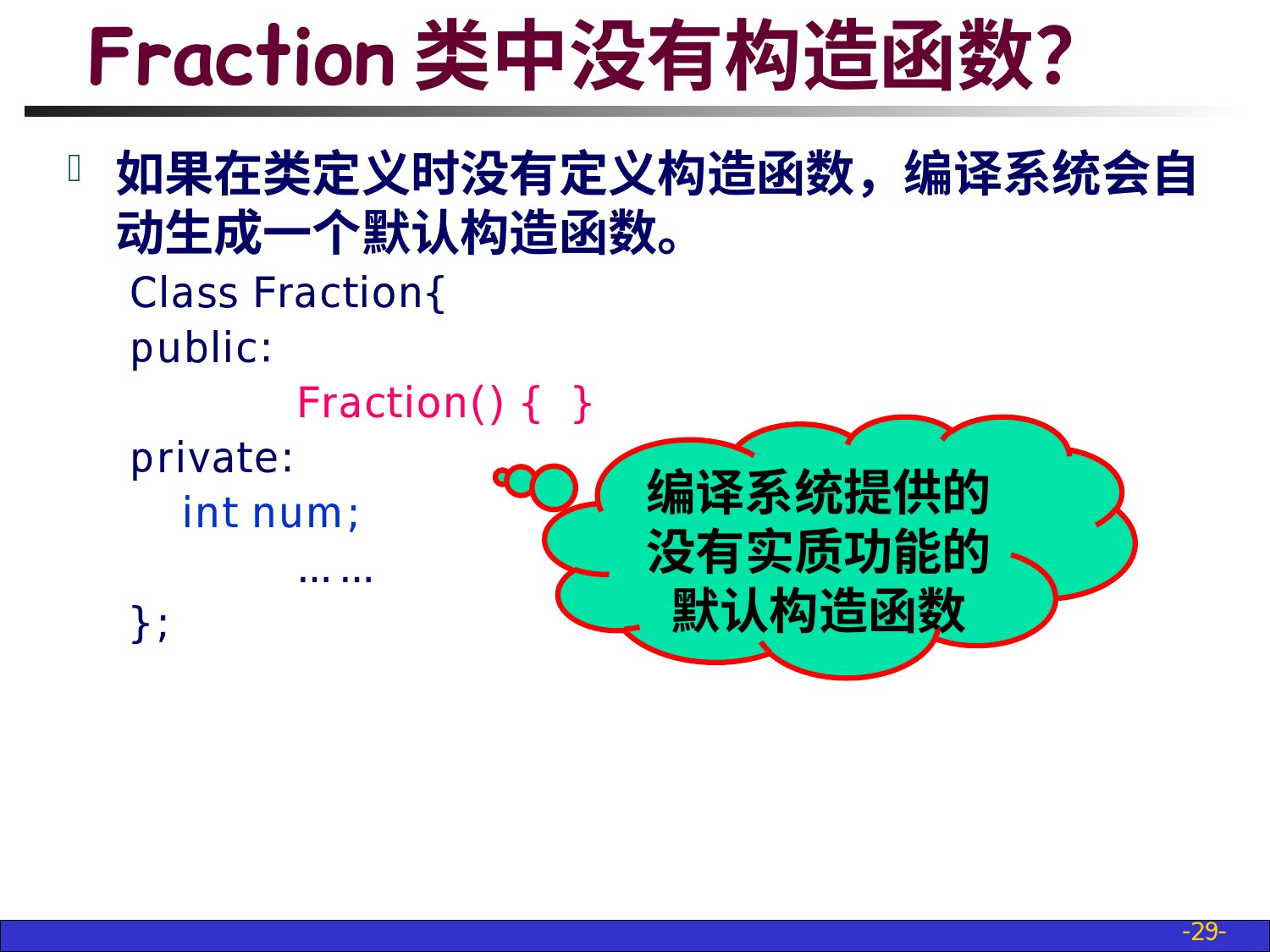

# Fraction类中没有构造函数？
如果在类定义时没有定义构造函数，编译系统会自动生成一个默认构造函数。
Class Fraction{
public:
		Fraction() {  }
private:
	 int num;
		……
};
编译系统提供的没有实质功能的默认构造函数
-29-